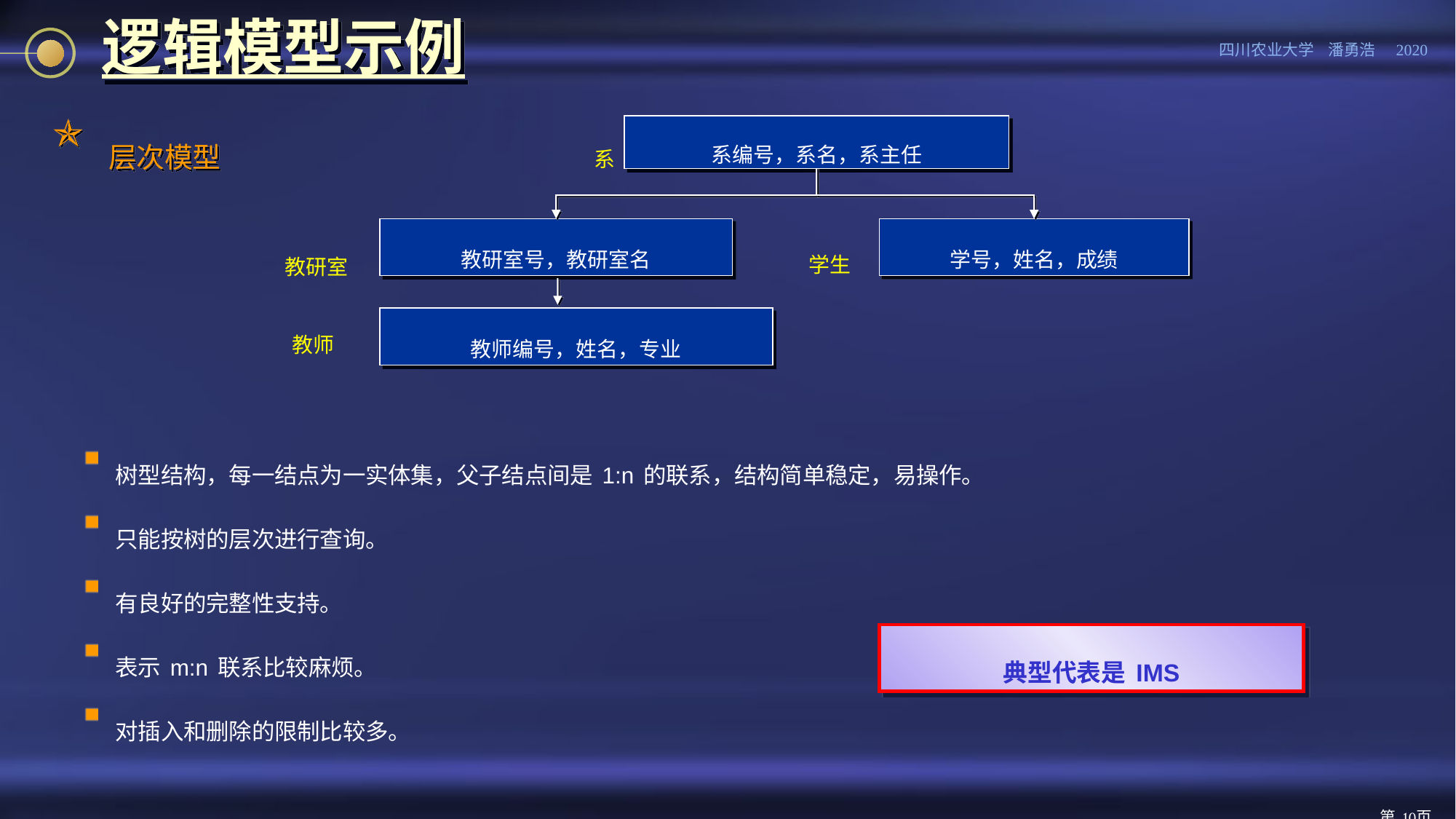

# 逻辑模型示例
 层次模型
系编号，系名，系主任
系
教研室号，教研室名
学号，姓名，成绩
学生
教研室

教师
教师编号，姓名，专业
树型结构，每一结点为一实体集，父子结点间是1:n的联系，结构简单稳定，易操作。
只能按树的层次进行查询。
有良好的完整性支持。
表示m:n联系比较麻烦。
对插入和删除的限制比较多。
典型代表是IMS